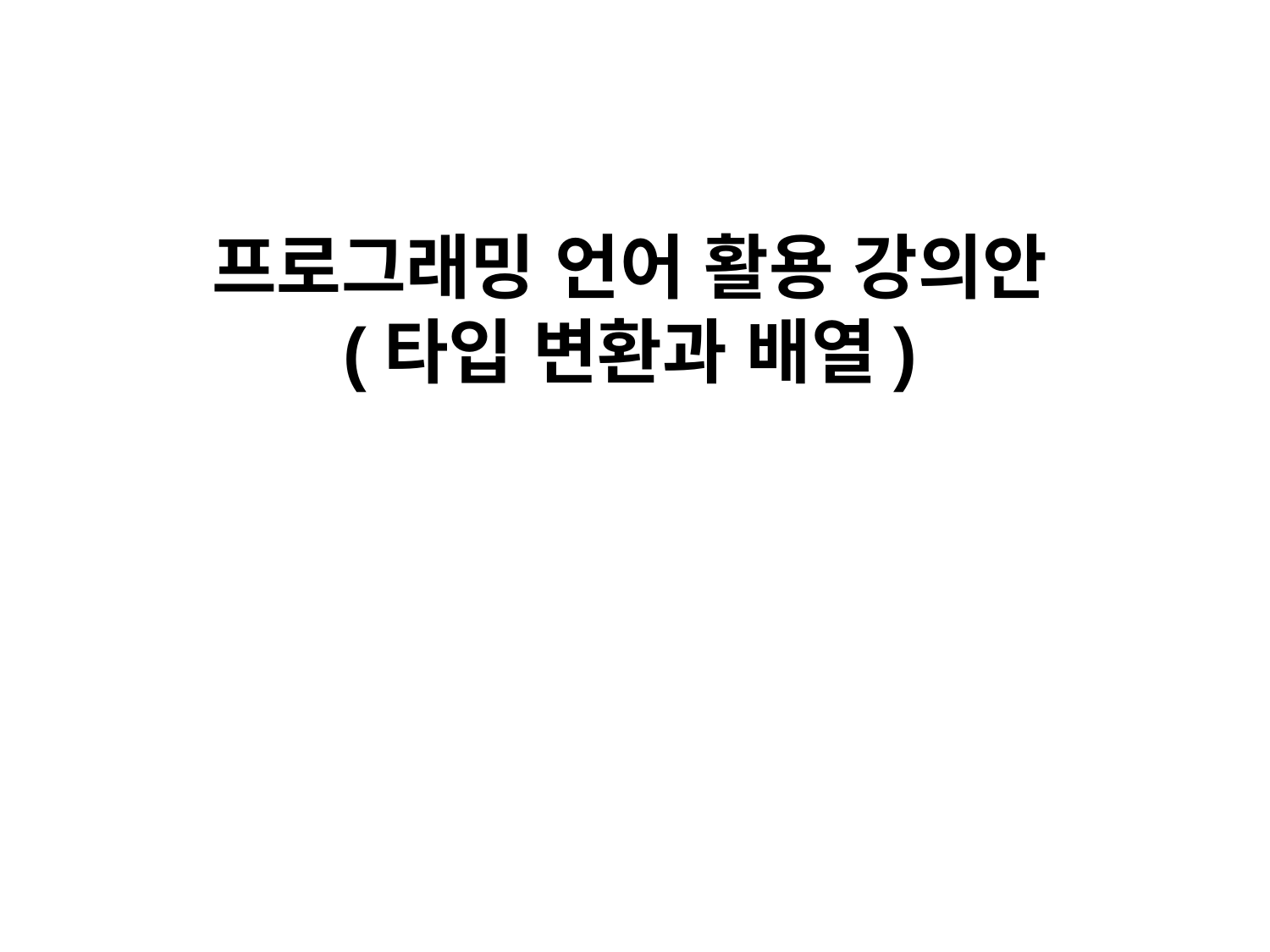

프로그래밍 언어 활용 강의안
(타입 변환과 배열)